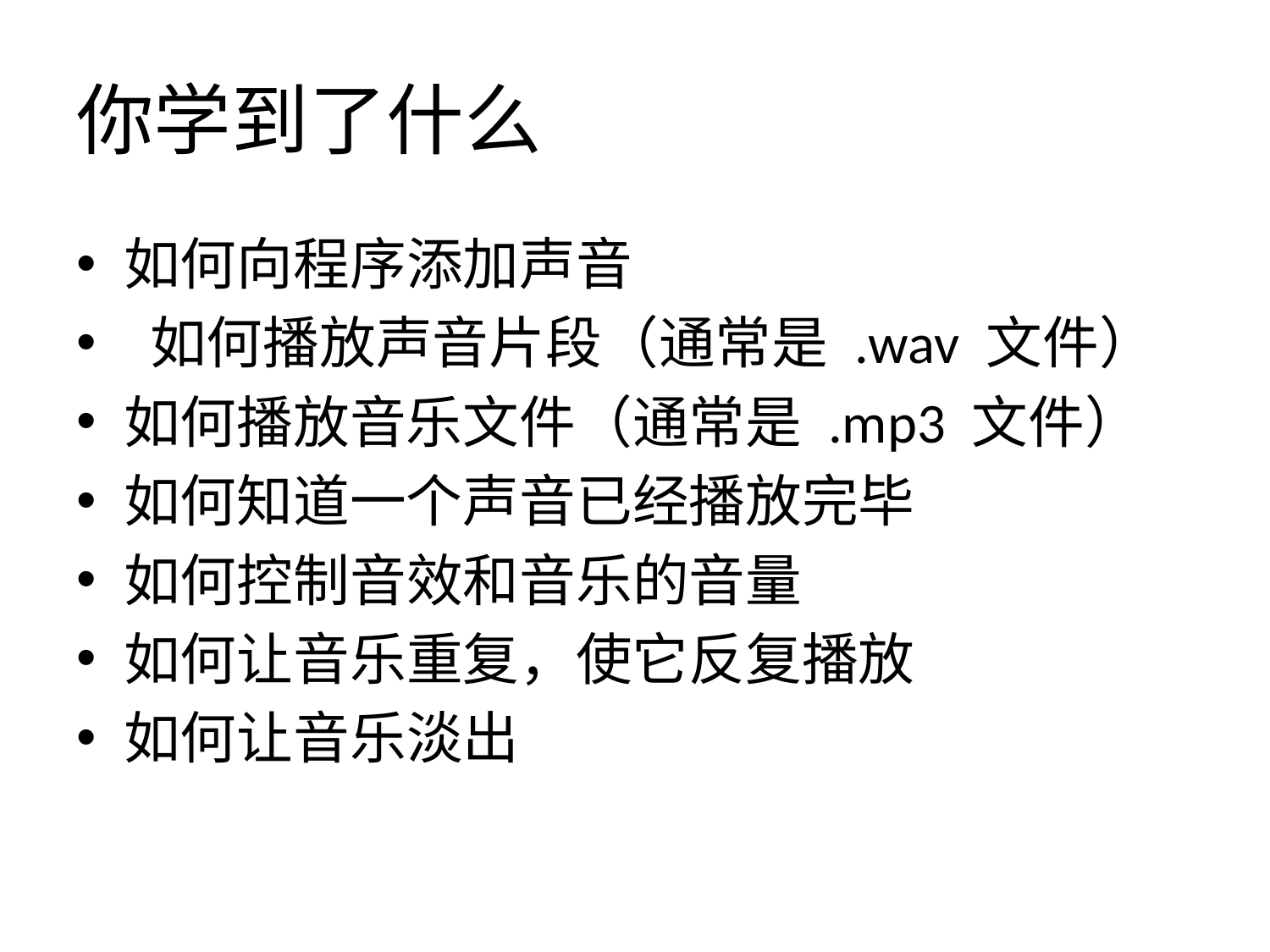

# 你学到了什么
如何向程序添加声音
 如何播放声音片段（通常是 .wav 文件）
如何播放音乐文件（通常是 .mp3 文件）
如何知道一个声音已经播放完毕
如何控制音效和音乐的音量
如何让音乐重复，使它反复播放
如何让音乐淡出